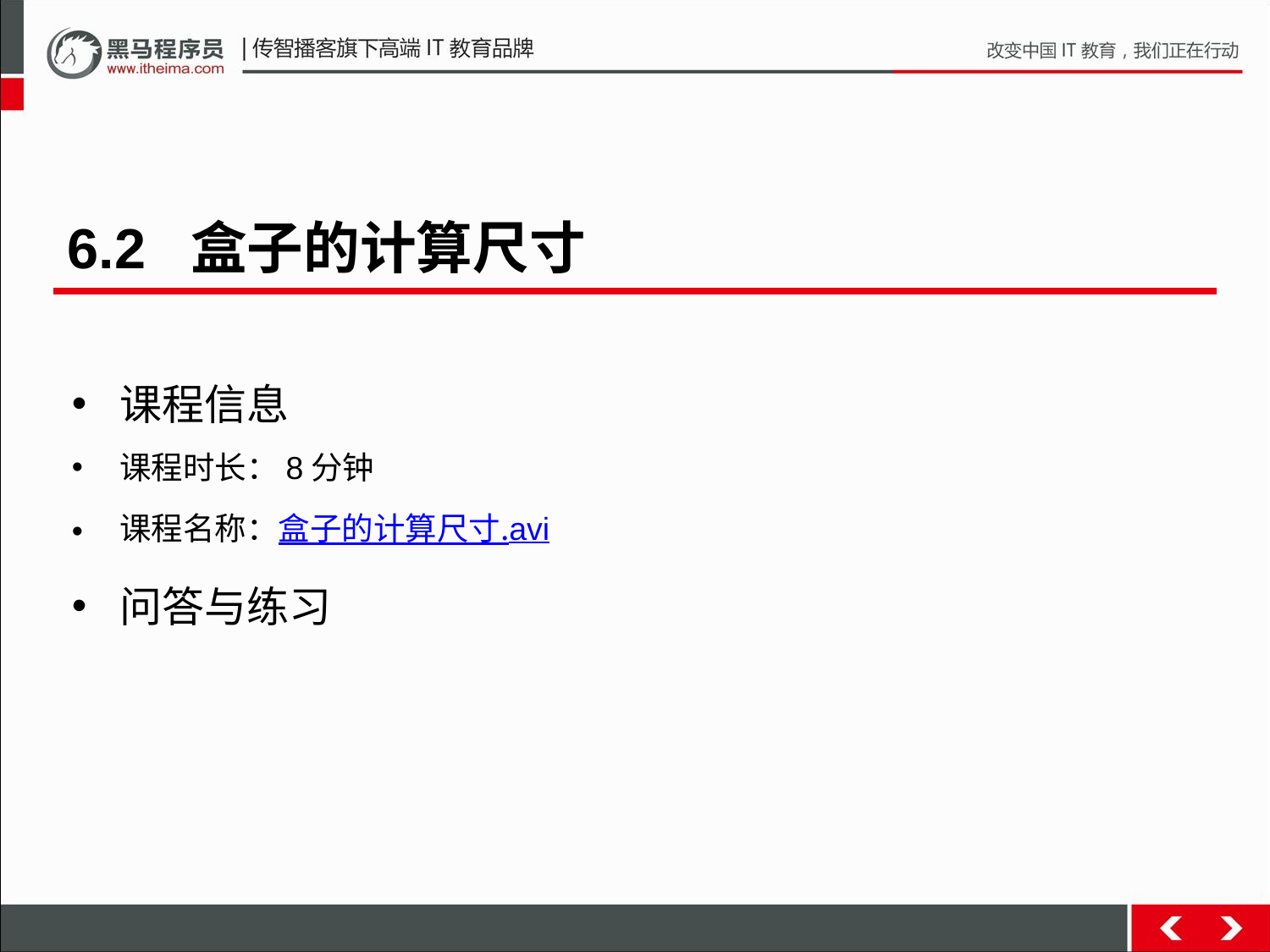

6.2  盒子的计算尺寸
课程信息
课程时长：8分钟
课程名称：盒子的计算尺寸.avi
问答与练习